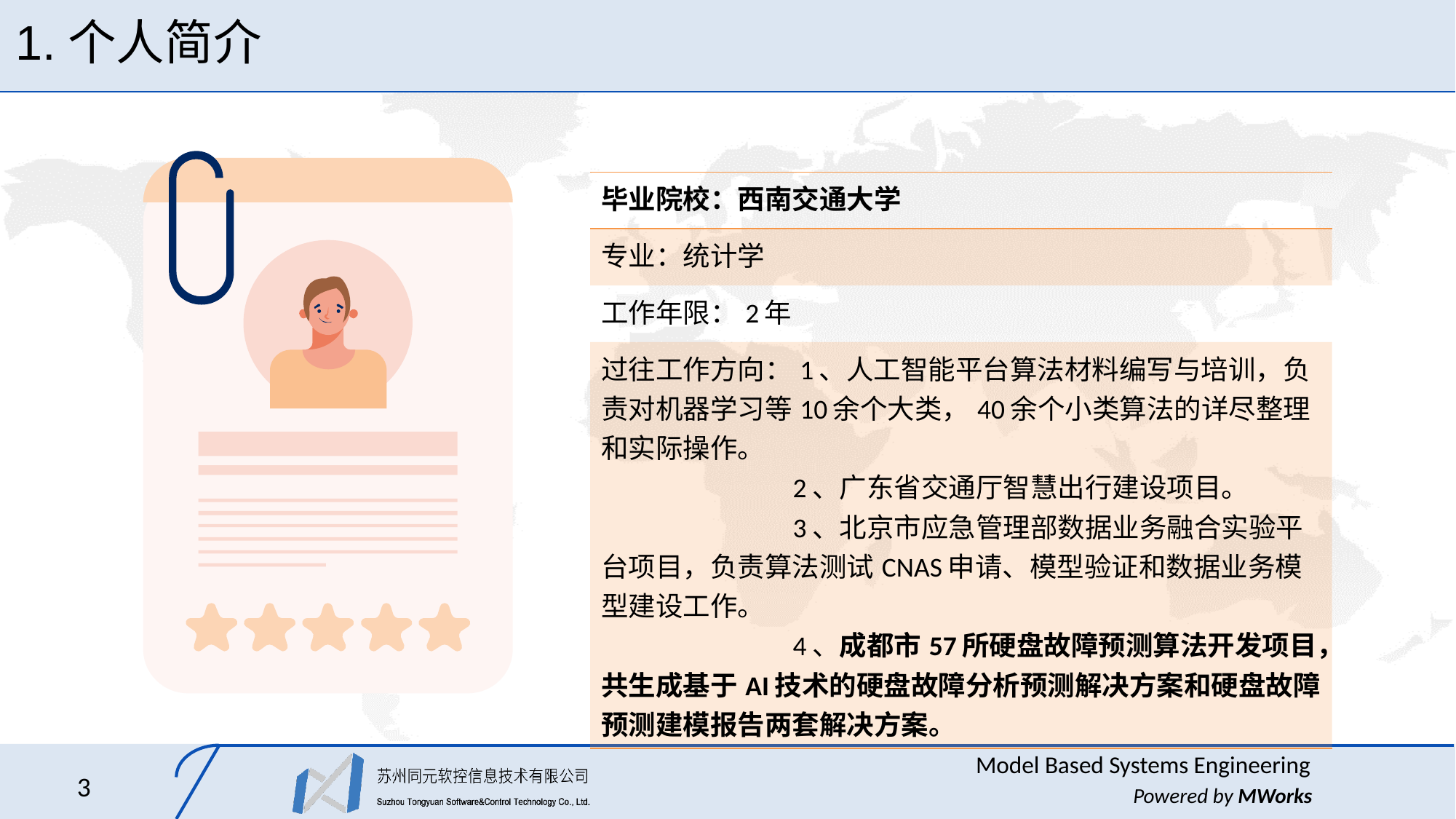

# 1.个人简介

| 毕业院校：西南交通大学 |
| --- |
| 专业：统计学 |
| 工作年限：2年 |
| 过往工作方向：1、人工智能平台算法材料编写与培训，负责对机器学习等10余个大类，40余个小类算法的详尽整理和实际操作。 2、广东省交通厅智慧出行建设项目。 3、北京市应急管理部数据业务融合实验平台项目，负责算法测试CNAS申请、模型验证和数据业务模型建设工作。 4、成都市57所硬盘故障预测算法开发项目，共生成基于AI技术的硬盘故障分析预测解决方案和硬盘故障预测建模报告两套解决方案。 |